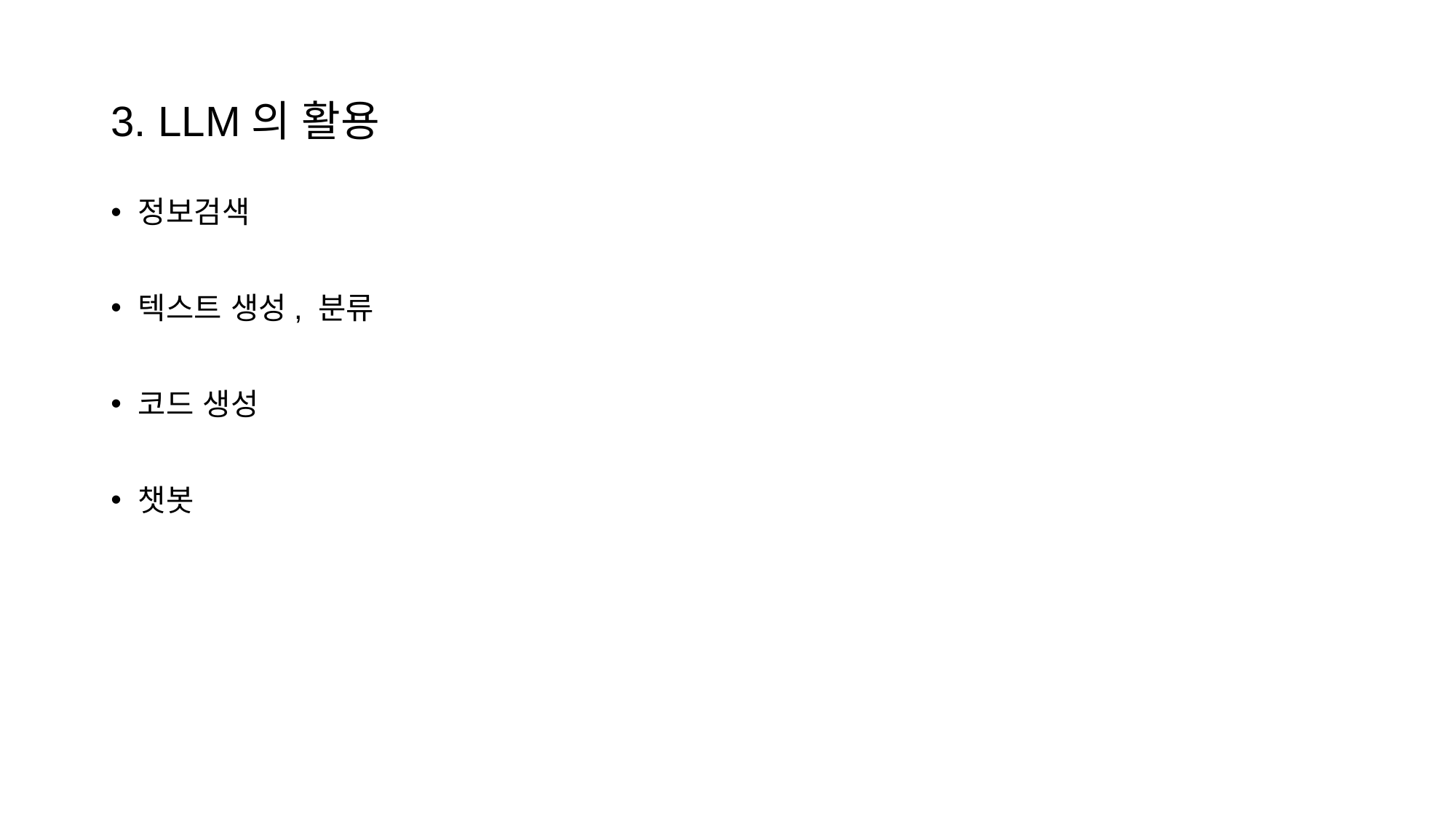

# 3. LLM의 활용
정보검색

텍스트 생성, 분류

코드 생성

챗봇